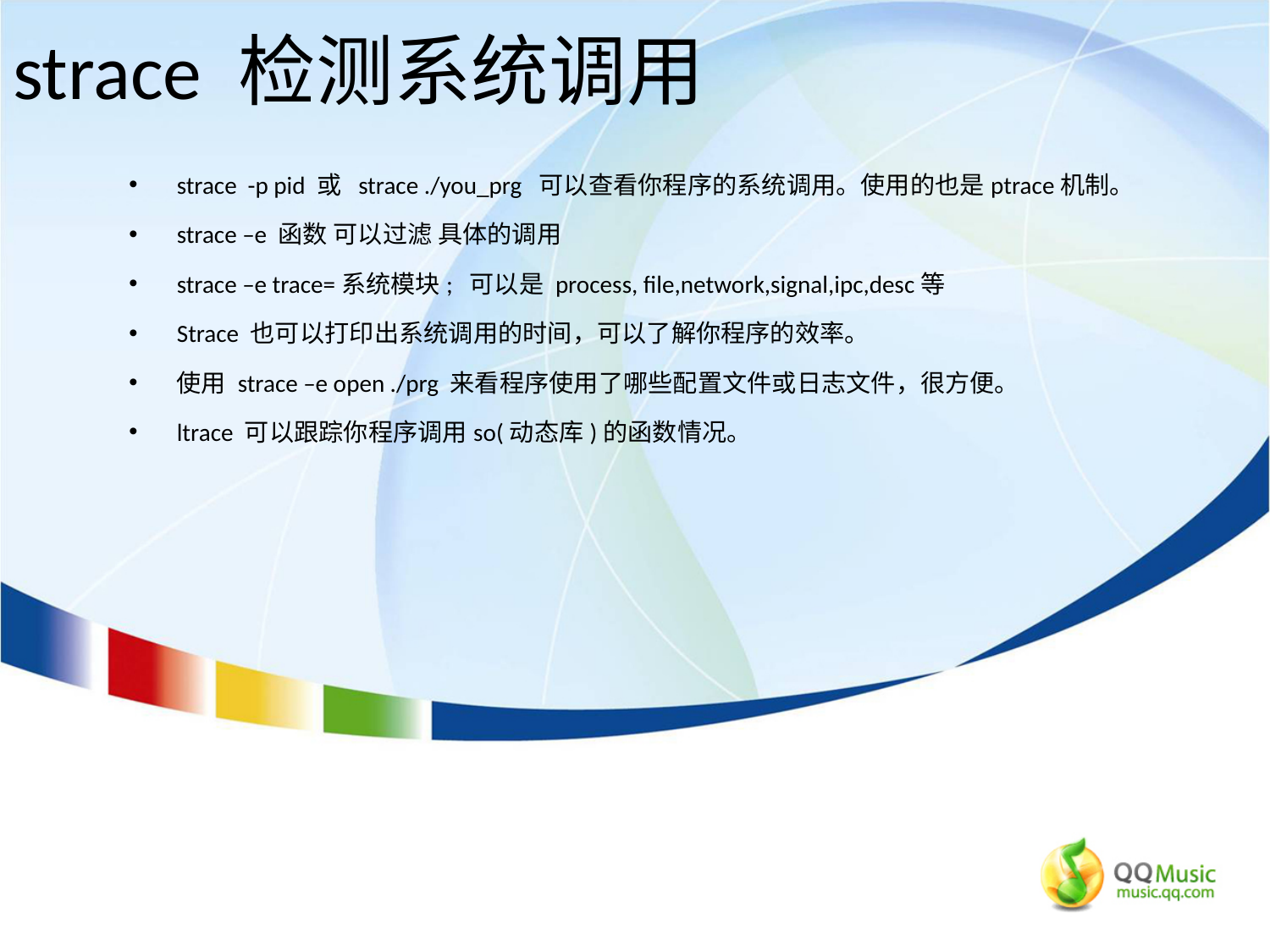

strace 检测系统调用
strace  -p pid 或  strace ./you_prg  可以查看你程序的系统调用。使用的也是ptrace机制。
strace –e 函数 可以过滤 具体的调用
strace –e trace=系统模块;  可以是 process, file,network,signal,ipc,desc等
Strace 也可以打印出系统调用的时间，可以了解你程序的效率。
使用 strace –e open ./prg 来看程序使用了哪些配置文件或日志文件，很方便。
ltrace 可以跟踪你程序调用so(动态库)的函数情况。